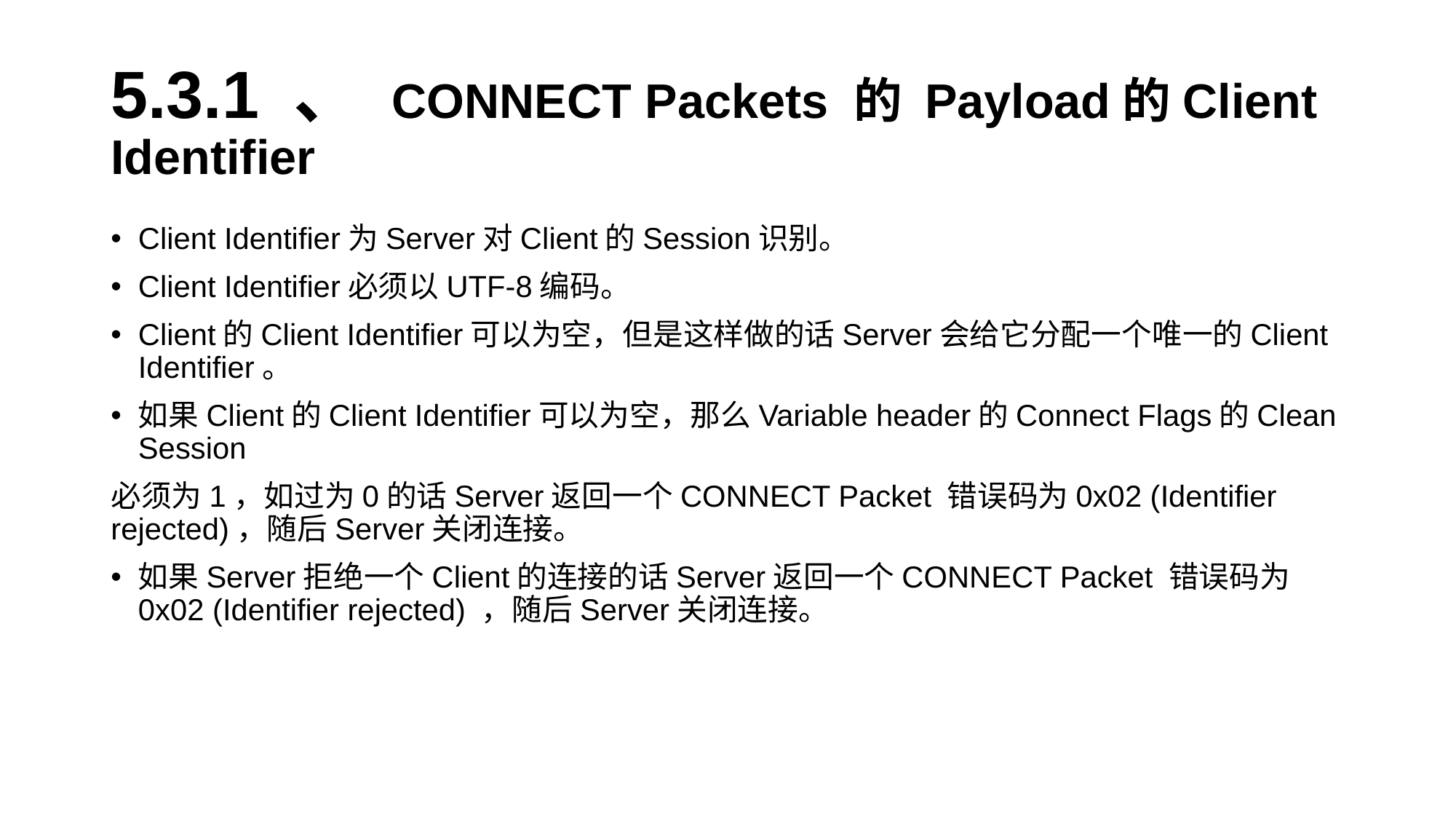

# 5.3.1 、 CONNECT Packets 的 Payload的Client Identifier
Client Identifier为Server对Client的Session识别。
Client Identifier必须以UTF-8编码。
Client的Client Identifier可以为空，但是这样做的话Server会给它分配一个唯一的Client Identifier。
如果Client的Client Identifier可以为空，那么Variable header的Connect Flags的Clean Session
必须为1，如过为0的话Server返回一个CONNECT Packet 错误码为0x02 (Identifier rejected)，随后Server关闭连接。
如果Server拒绝一个Client的连接的话Server返回一个CONNECT Packet 错误码为0x02 (Identifier rejected) ，随后Server关闭连接。